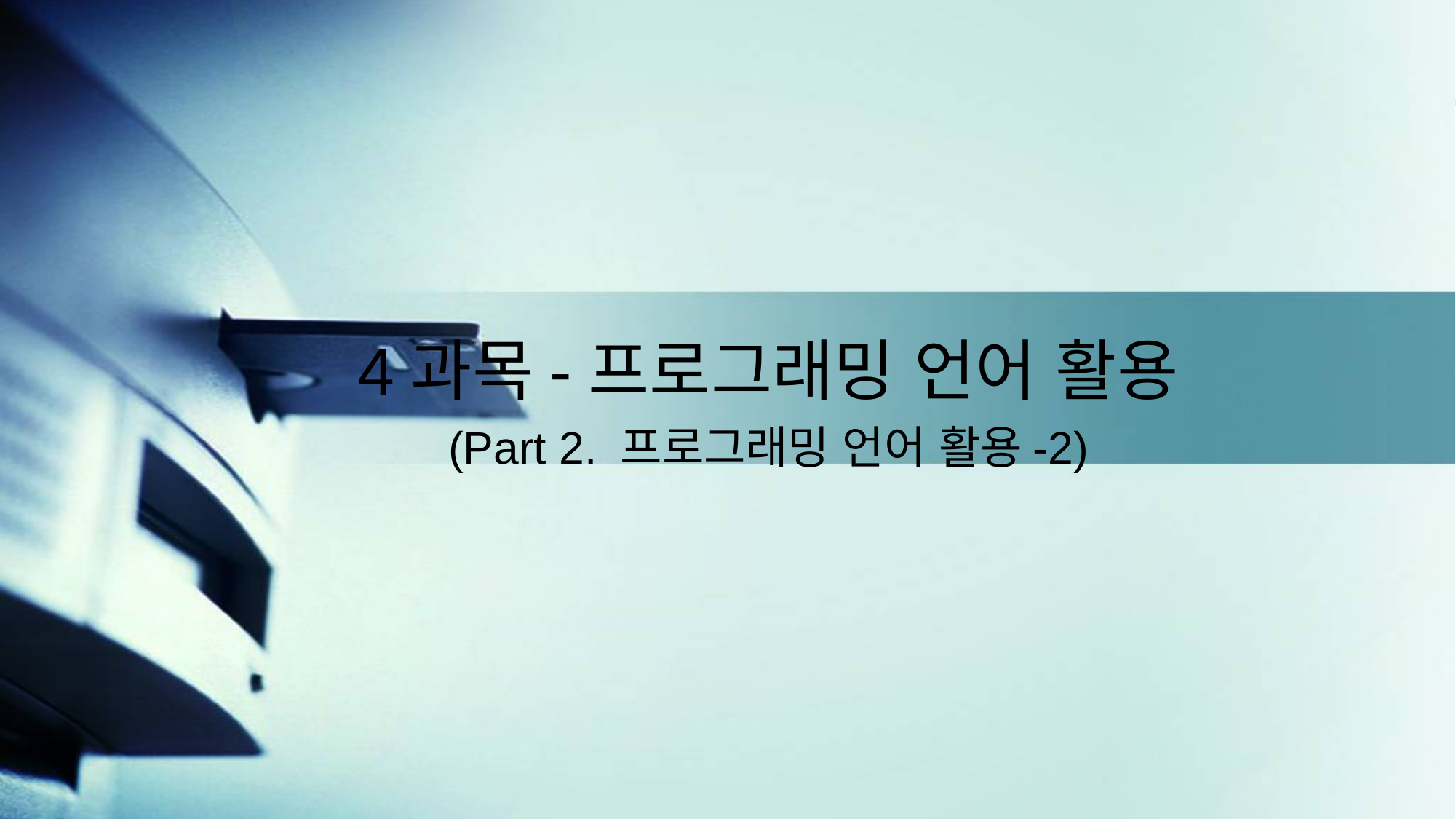

4과목-프로그래밍 언어 활용
(Part 2. 프로그래밍 언어 활용-2)